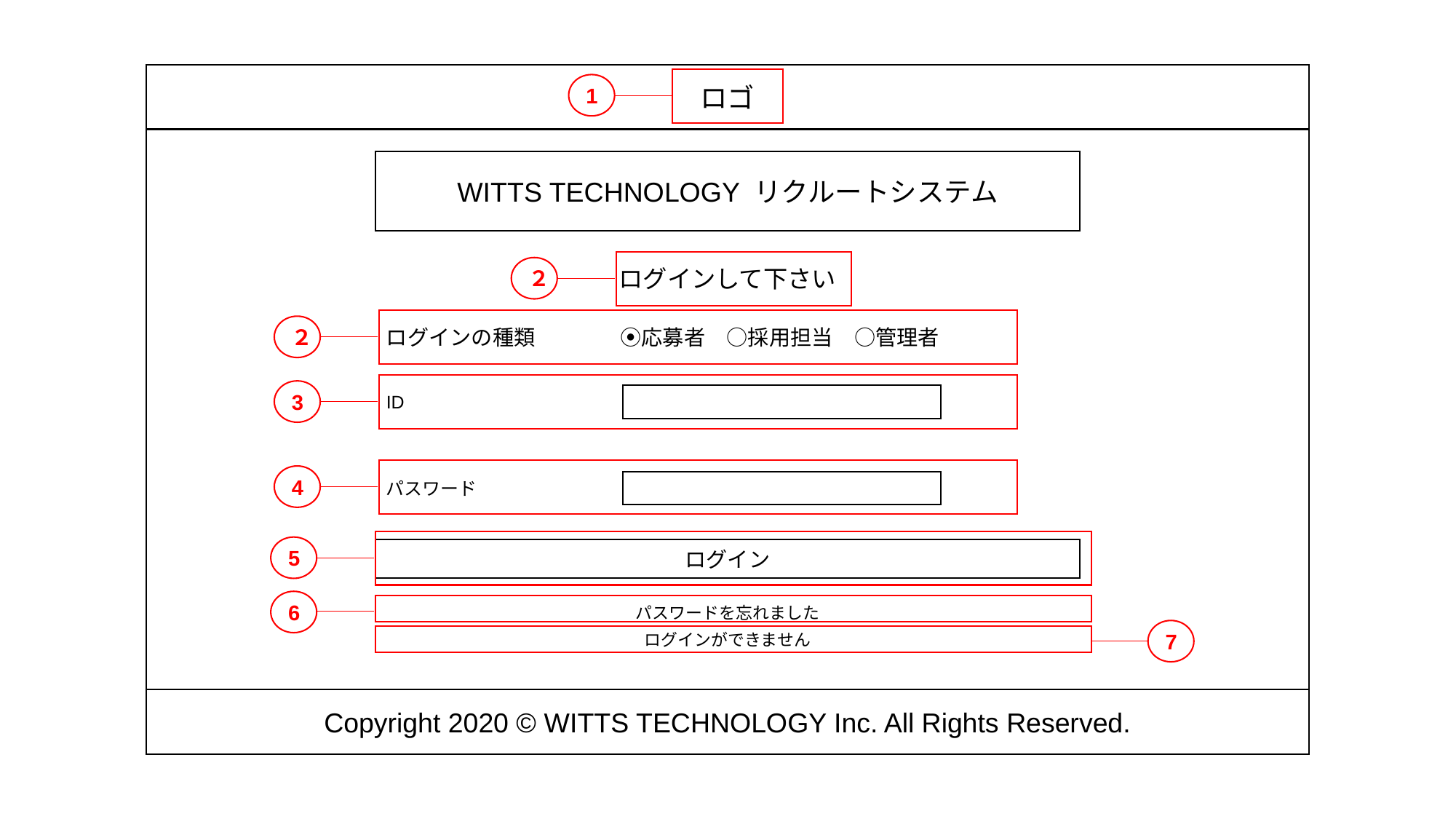

ロゴ

1
WITTS TECHNOLOGY リクルートシステム

ログインして下さい
２

ログインの種類　　　　⦿応募者　○採用担当　○管理者
２
ID

パスワード

3

4

5
ログイン
6

パスワードを忘れました
7
ログインができません

Copyright 2020 © WITTS TECHNOLOGY Inc. All Rights Reserved.